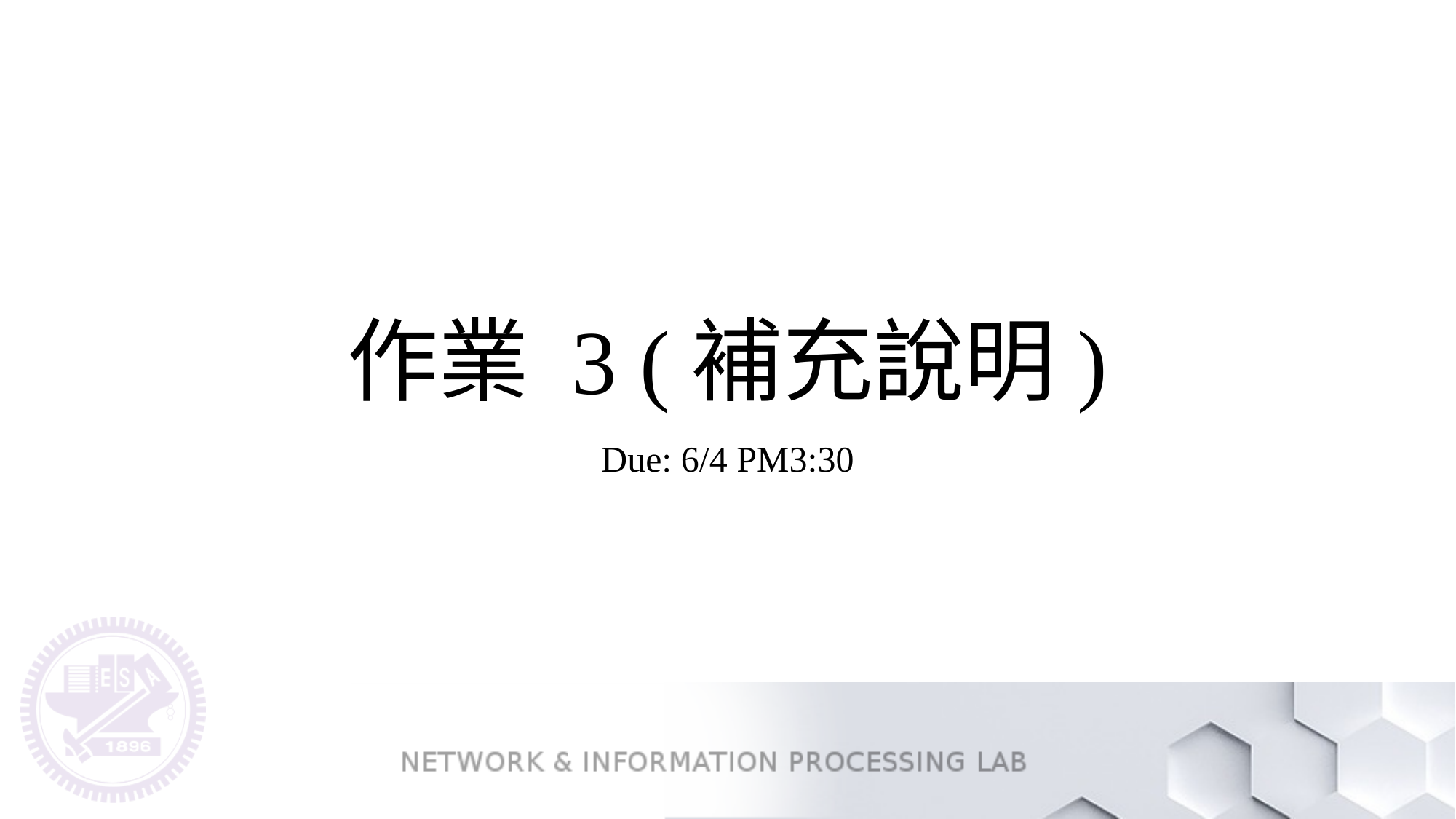

# 作業 3 (補充說明)
Due: 6/4 PM3:30